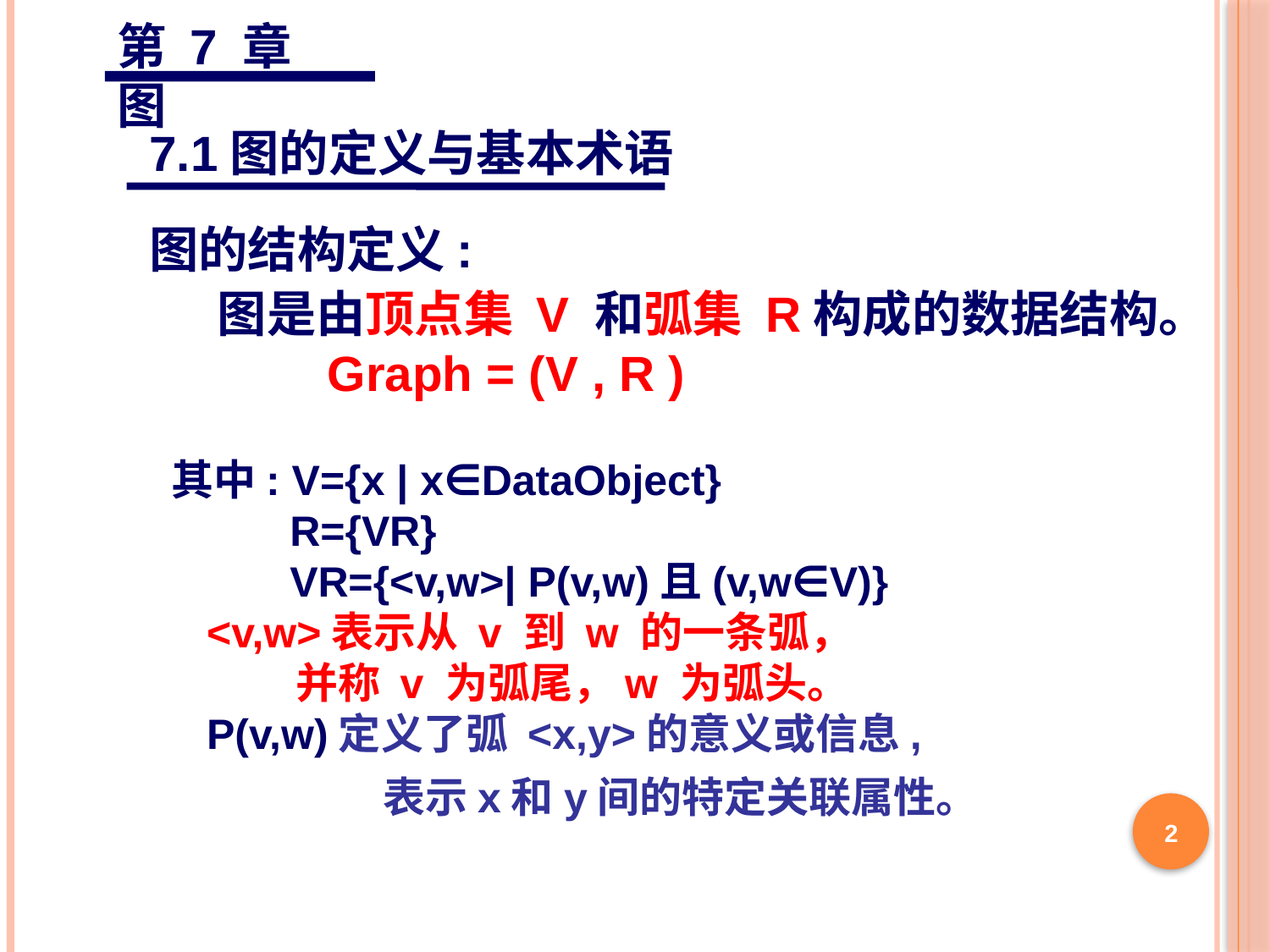

第 7 章  图

7.1图的定义与基本术语

图的结构定义:
图是由顶点集 V 和弧集 R构成的数据结构。
        Graph = (V , R )
其中: V={x | x∈DataObject}
          R={VR}
          VR={<v,w>| P(v,w)且(v,w∈V)}
   <v,w>表示从 v 到 w 的一条弧，
            并称 v 为弧尾，w 为弧头。
   P(v,w)定义了弧 <x,y>的意义或信息,
　　　　　表示x和y间的特定关联属性。
2